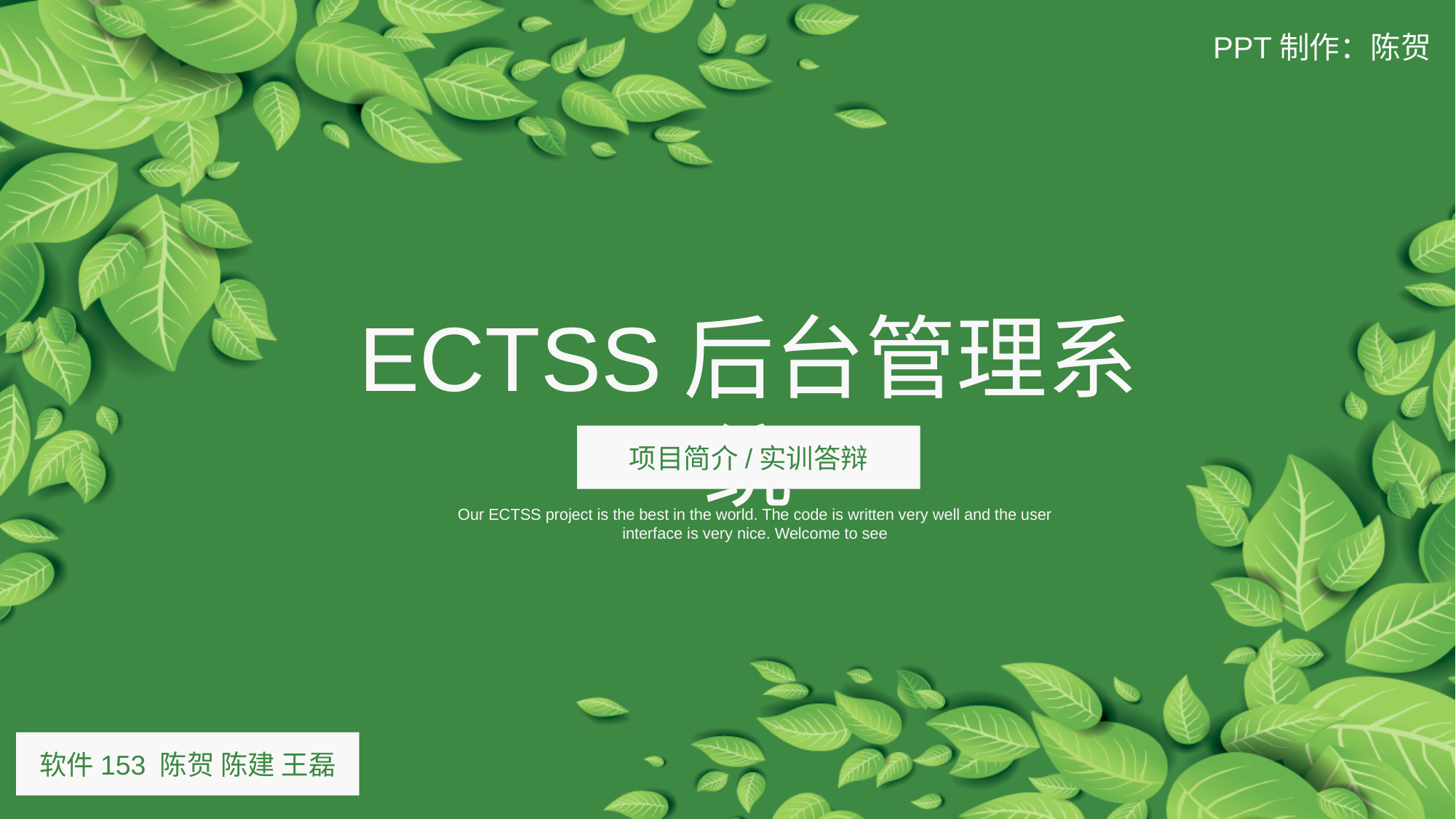

PPT制作：陈贺
ECTSS后台管理系统
项目简介/实训答辩
Our ECTSS project is the best in the world. The code is written very well and the user interface is very nice. Welcome to see
软件153 陈贺 陈建 王磊